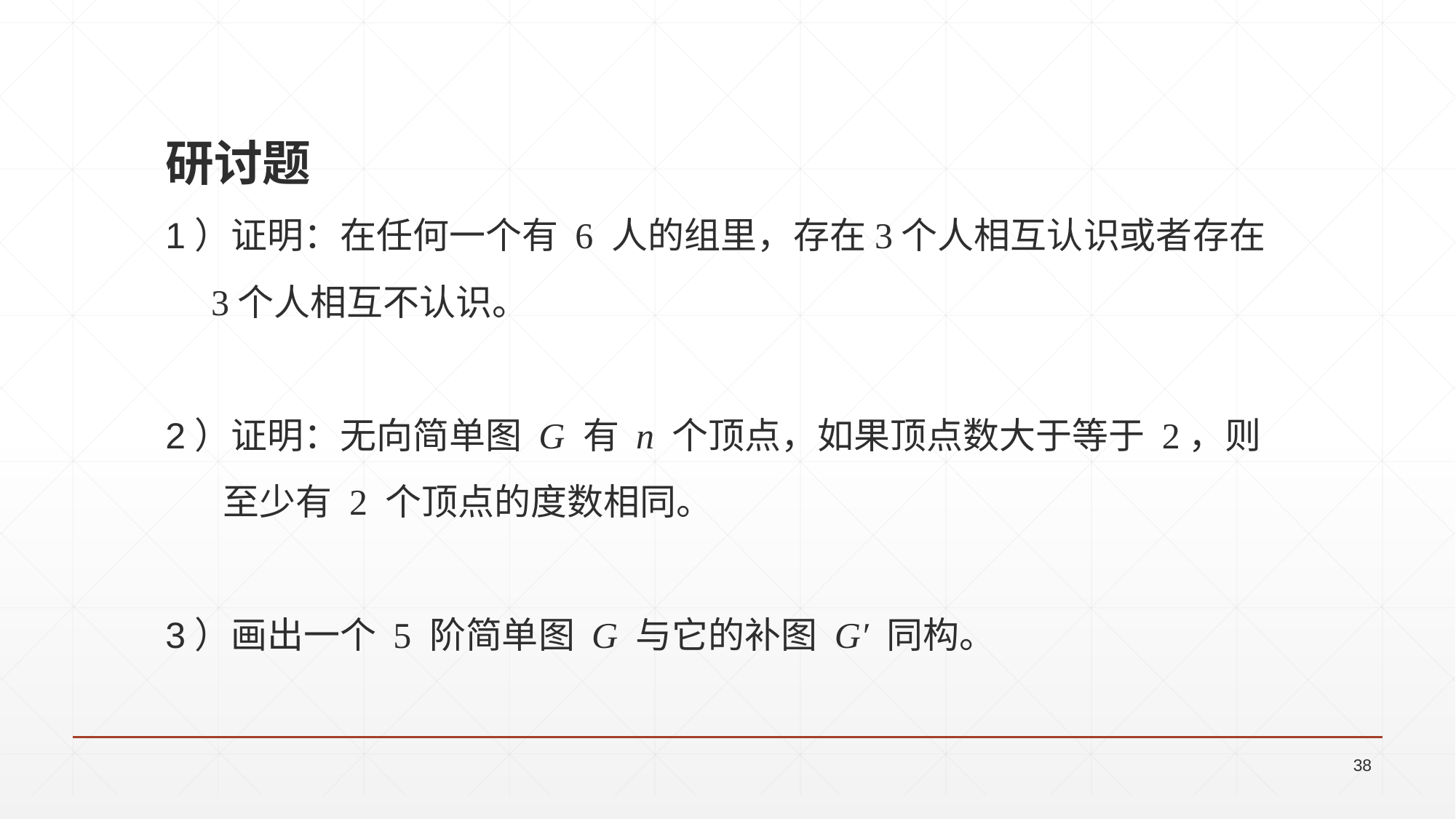

# 研讨题
1）证明：在任何一个有 6 人的组里，存在3个人相互认识或者存在
     3个人相互不认识。

2）证明：无向简单图 G 有 n 个顶点，如果顶点数大于等于 2，则
      至少有 2 个顶点的度数相同。

3）画出一个 5 阶简单图 G 与它的补图 G′ 同构。

38